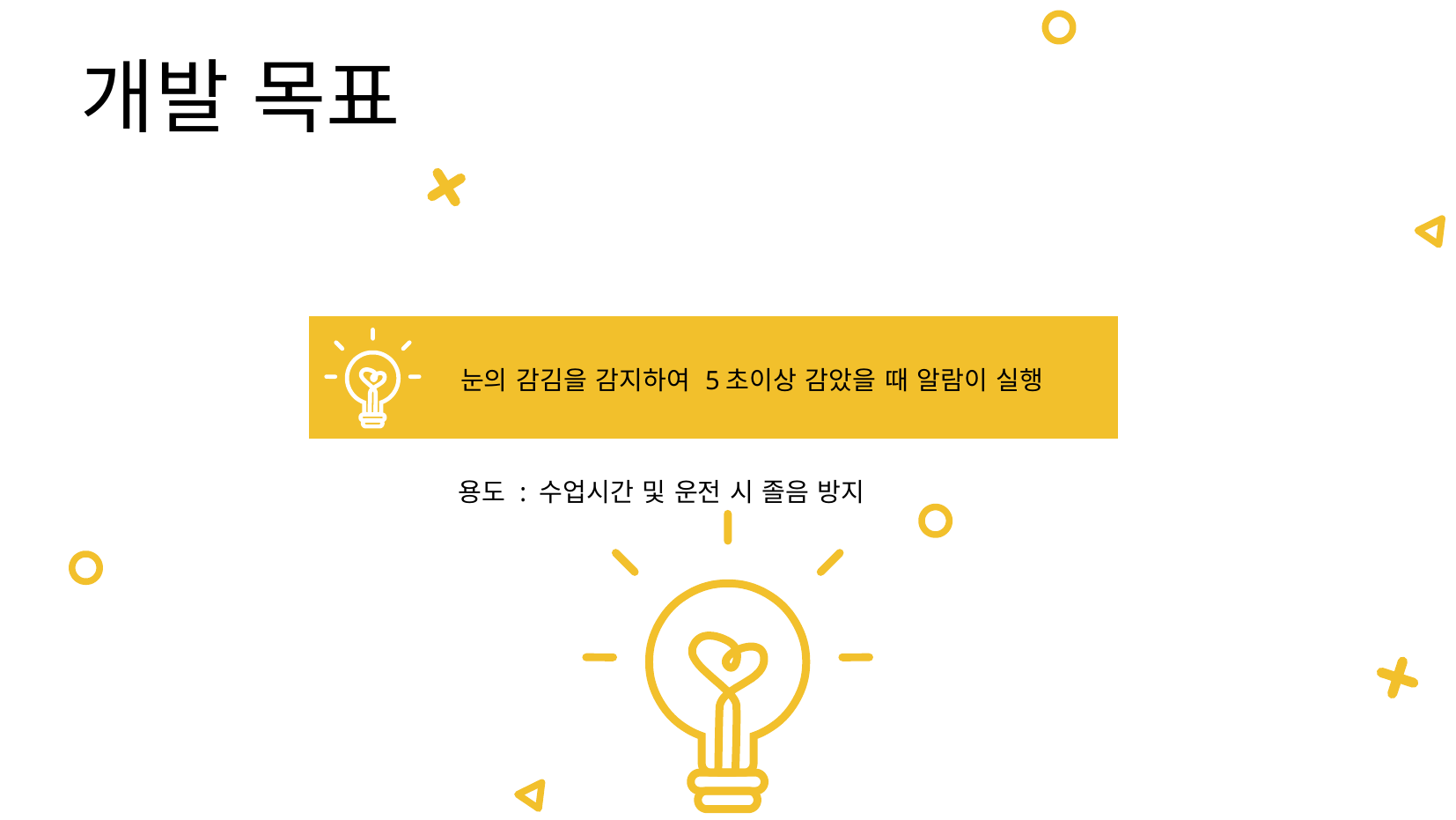

개발 목표
눈의 감김을 감지하여 5초이상 감았을 때 알람이 실행
용도 : 수업시간 및 운전 시 졸음 방지